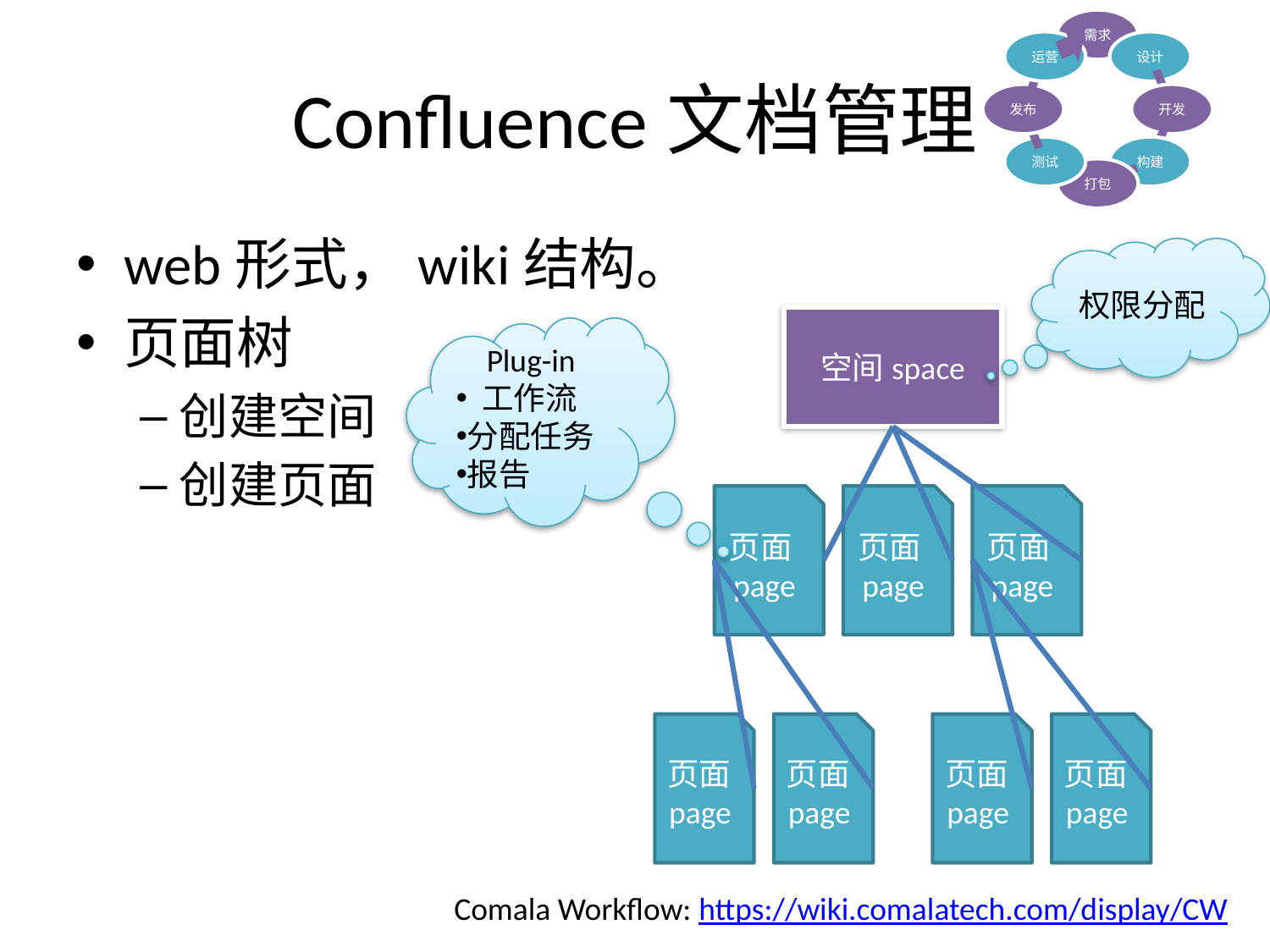

需求
设计
开发
构建
运营
打包
测试
发布
# Confluence文档管理
web形式，wiki结构。
页面树
创建空间
创建页面
权限分配
空间space
Plug-in
 工作流
分配任务
报告
页面page
页面page
页面page
页面page
页面page
页面page
页面page
Comala Workflow: https://wiki.comalatech.com/display/CW